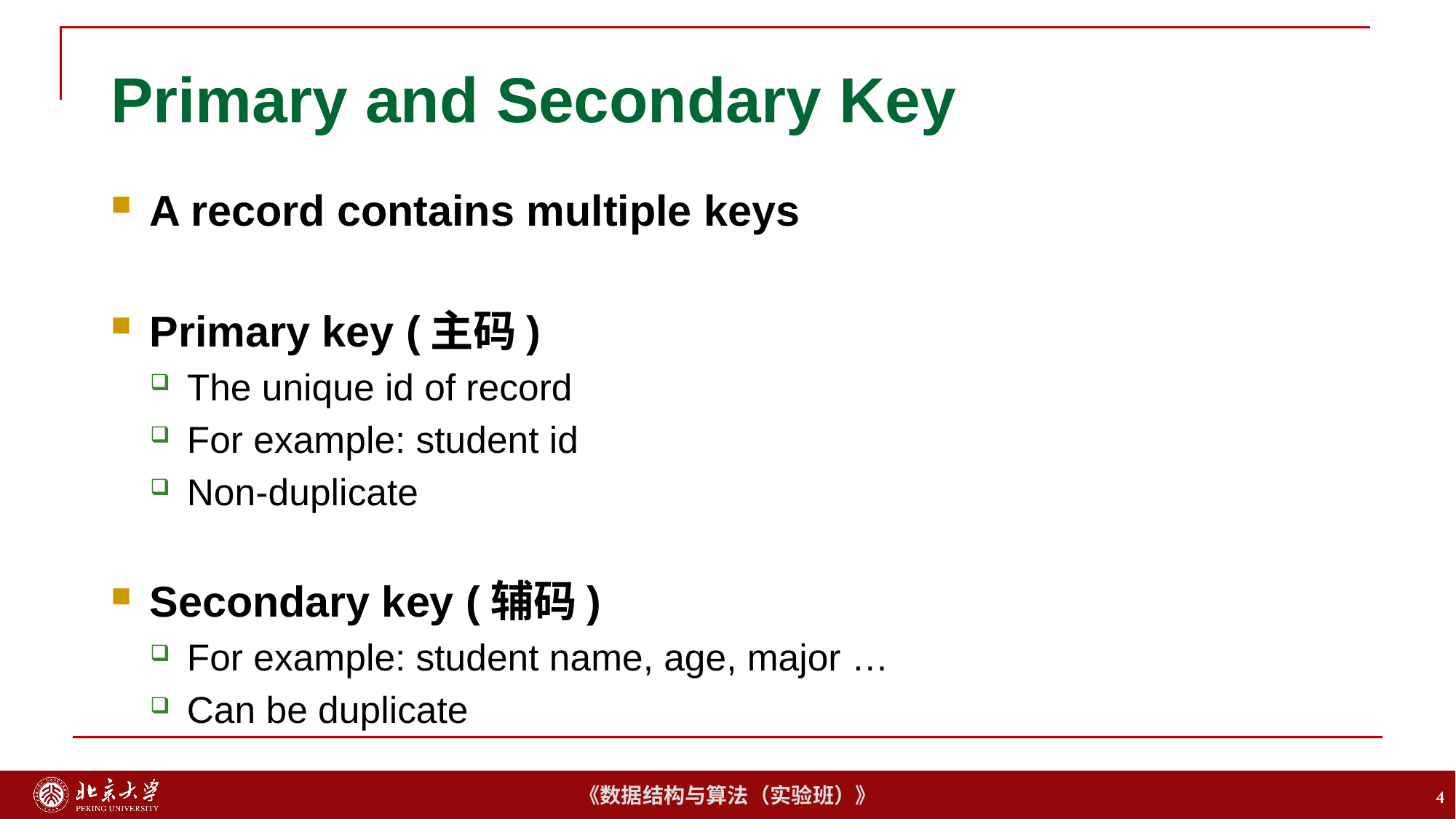

# Primary and Secondary Key
A record contains multiple keys

Primary key (主码)
The unique id of record
For example: student id
Non-duplicate

Secondary key (辅码)
For example: student name, age, major …
Can be duplicate

4